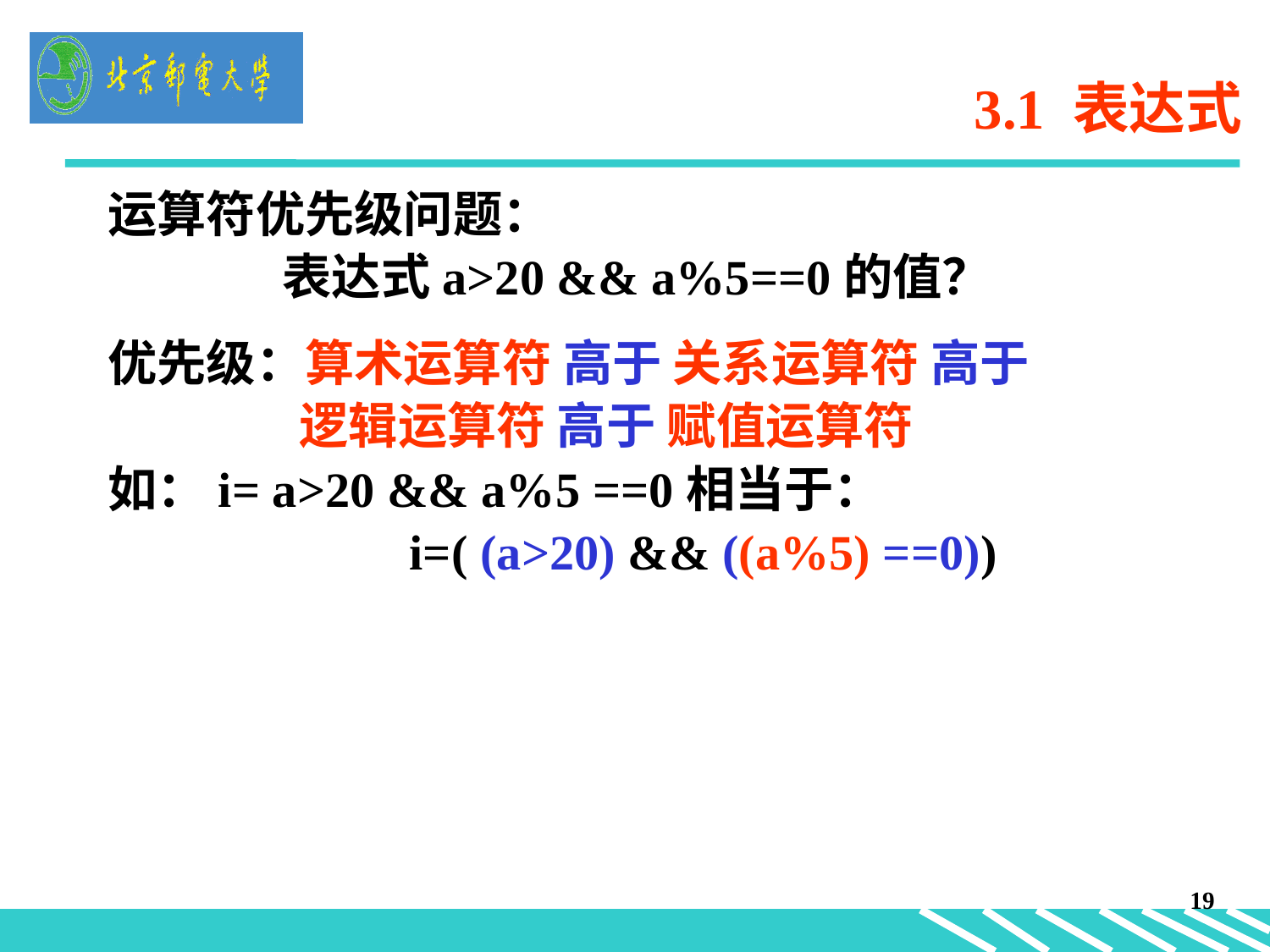

# 3.1 表达式
运算符优先级问题：
 		表达式a>20 && a%5==0的值？

优先级：算术运算符 高于 关系运算符 高于
                逻辑运算符 高于 赋值运算符
如：i= a>20 && a%5 ==0相当于：
			i=( (a>20) && ((a%5) ==0))

19